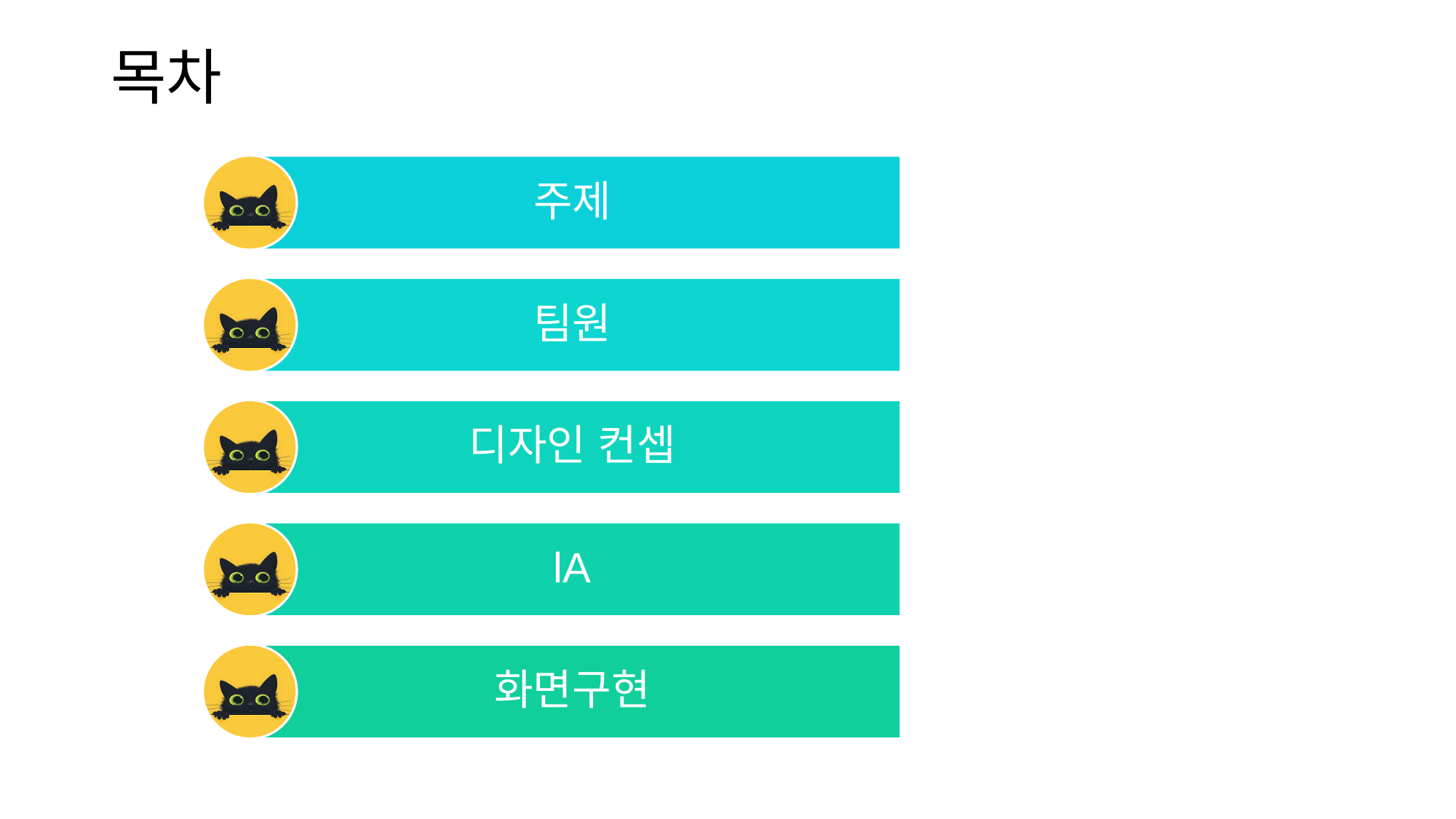

# 목차

주제

팀원

디자인 컨셉

lA

화면구현